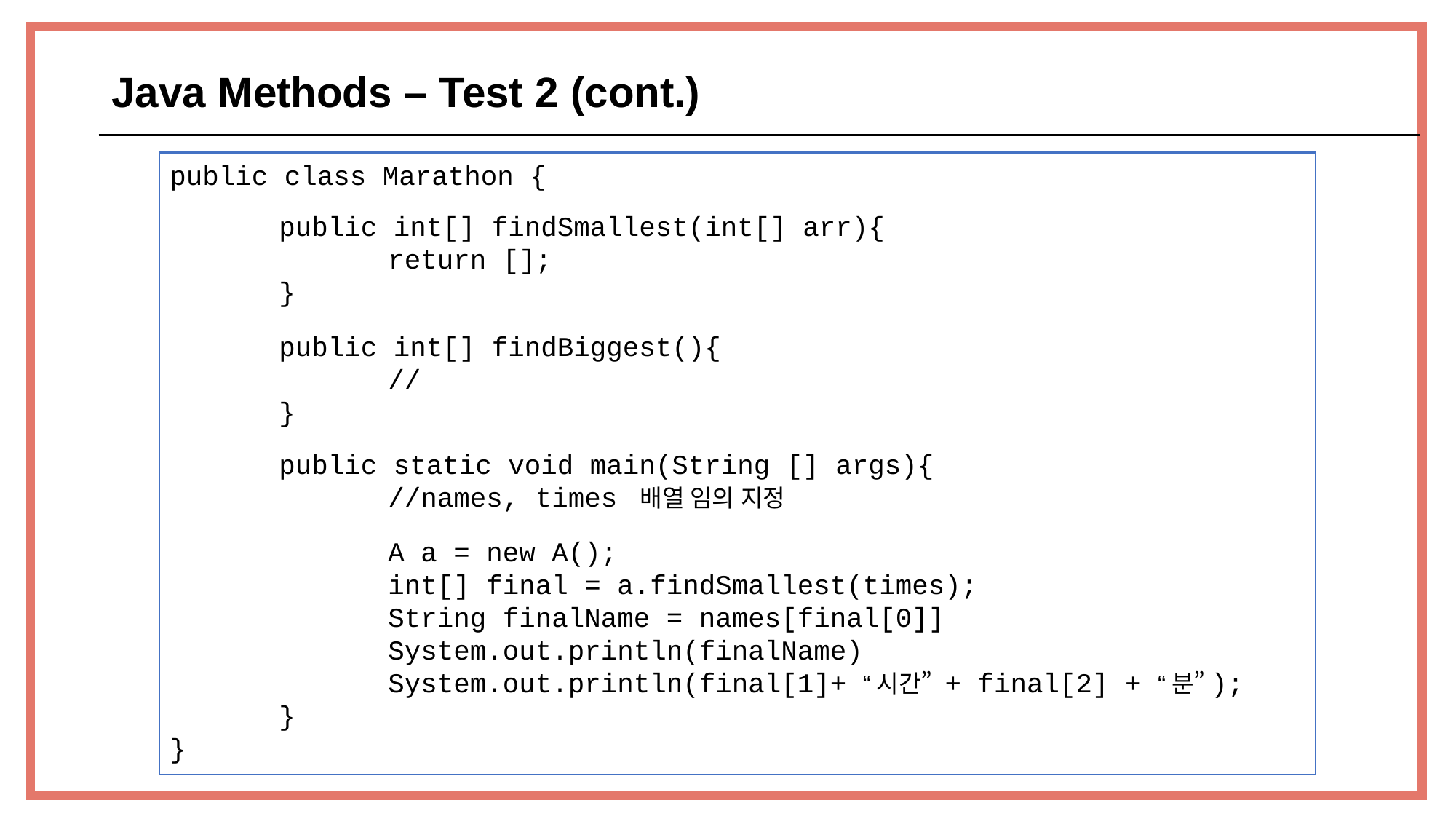

Java Methods – Test 2 (cont.)
public class Marathon {

	public int[] findSmallest(int[] arr){
		return [];
	}

	public int[] findBiggest(){
		//
	}

	public static void main(String [] args){
		//names, times 배열 임의 지정

		A a = new A();
		int[] final = a.findSmallest(times);
		String finalName = names[final[0]]
		System.out.println(finalName)
		System.out.println(final[1]+ “시간” + final[2] + “분”);
	}
}
62